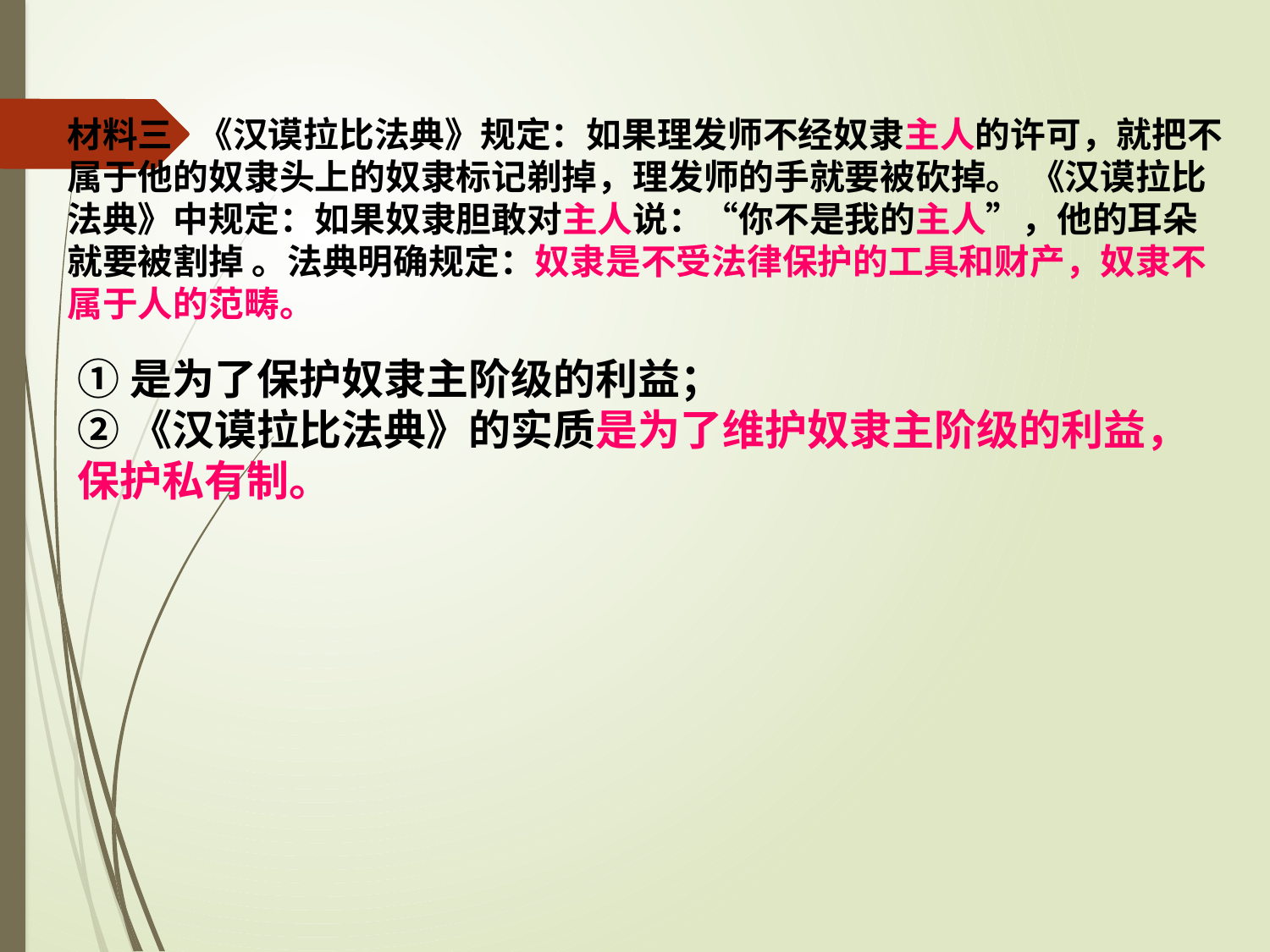

材料三   《汉谟拉比法典》规定：如果理发师不经奴隶主人的许可，就把不属于他的奴隶头上的奴隶标记剃掉，理发师的手就要被砍掉。 《汉谟拉比法典》中规定：如果奴隶胆敢对主人说：“你不是我的主人”，他的耳朵就要被割掉 。法典明确规定：奴隶是不受法律保护的工具和财产，奴隶不属于人的范畴。
①是为了保护奴隶主阶级的利益；
②《汉谟拉比法典》的实质是为了维护奴隶主阶级的利益，保护私有制。